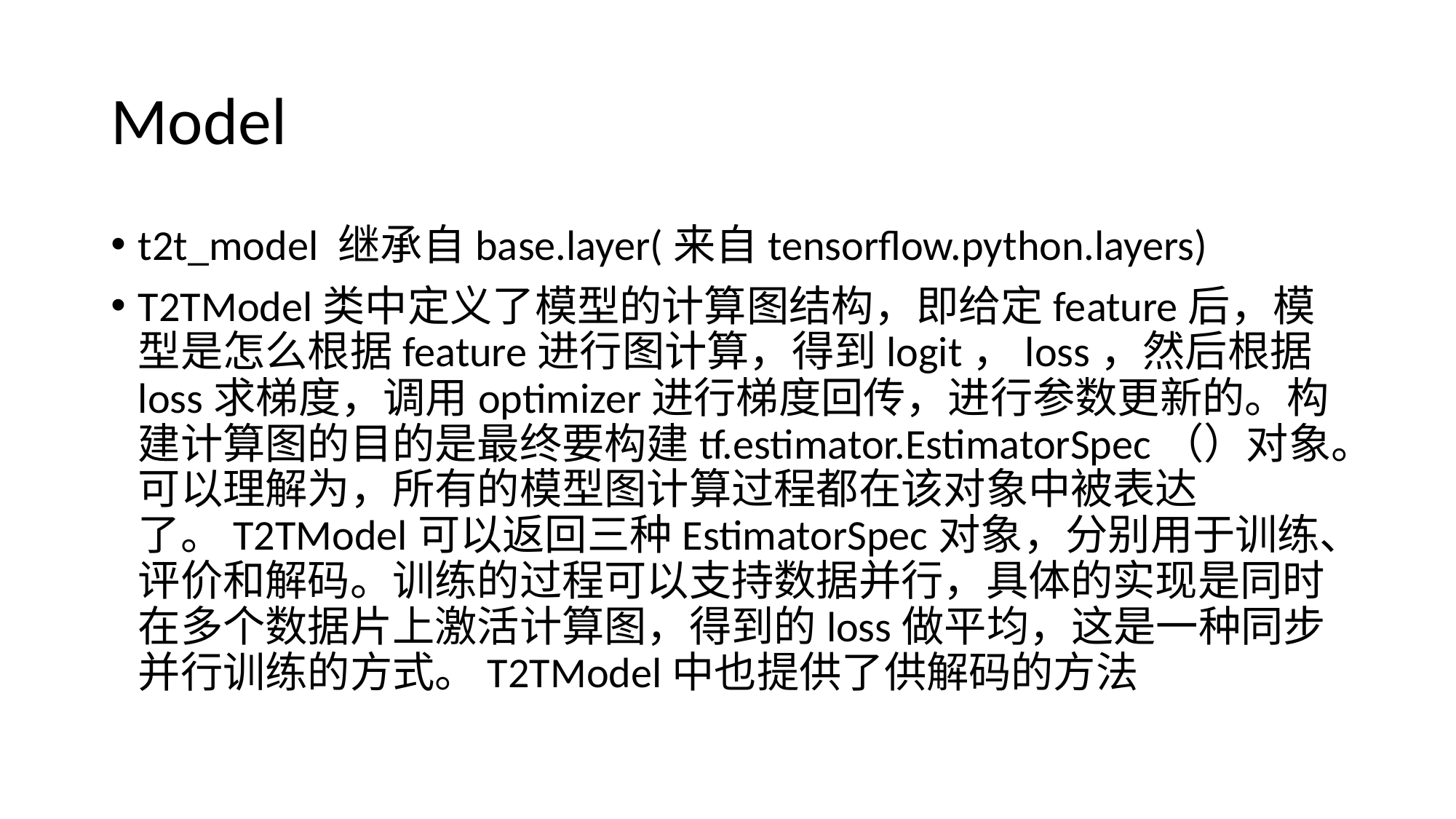

# Model
t2t_model 继承自base.layer(来自tensorflow.python.layers)
T2TModel类中定义了模型的计算图结构，即给定feature后，模型是怎么根据feature进行图计算，得到logit，loss，然后根据loss求梯度，调用optimizer进行梯度回传，进行参数更新的。构建计算图的目的是最终要构建tf.estimator.EstimatorSpec（）对象。可以理解为，所有的模型图计算过程都在该对象中被表达了。T2TModel可以返回三种EstimatorSpec对象，分别用于训练、评价和解码。训练的过程可以支持数据并行，具体的实现是同时在多个数据片上激活计算图，得到的loss做平均，这是一种同步并行训练的方式。T2TModel中也提供了供解码的方法